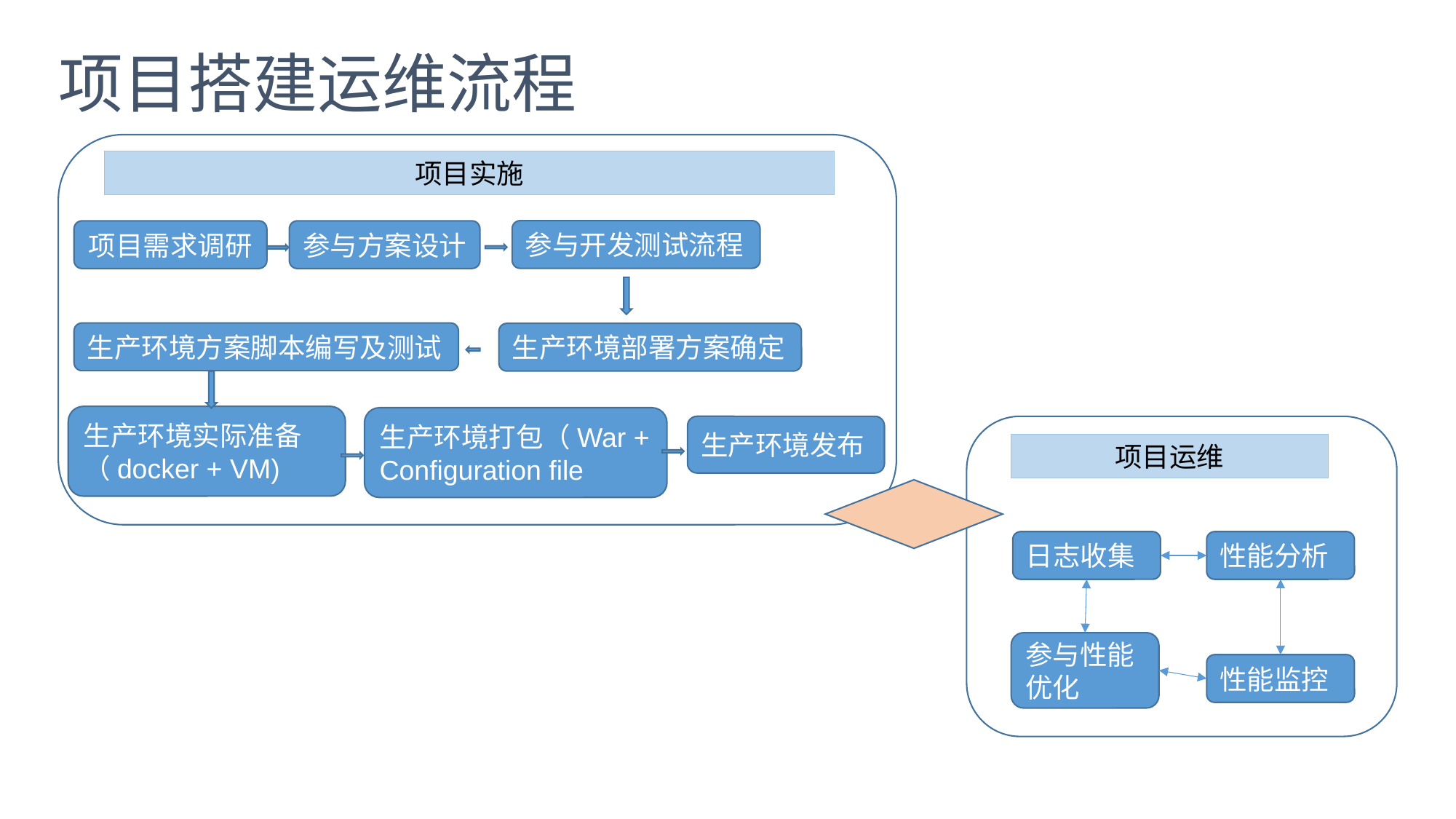

# 项目搭建运维流程

项目实施
参与开发测试流程
项目需求调研
参与方案设计

生产环境方案脚本编写及测试
生产环境部署方案确定

生产环境实际准备（docker + VM)

生产环境打包（War + Configuration file

生产环境发布

项目运维

日志收集
性能分析
参与性能优化
性能监控